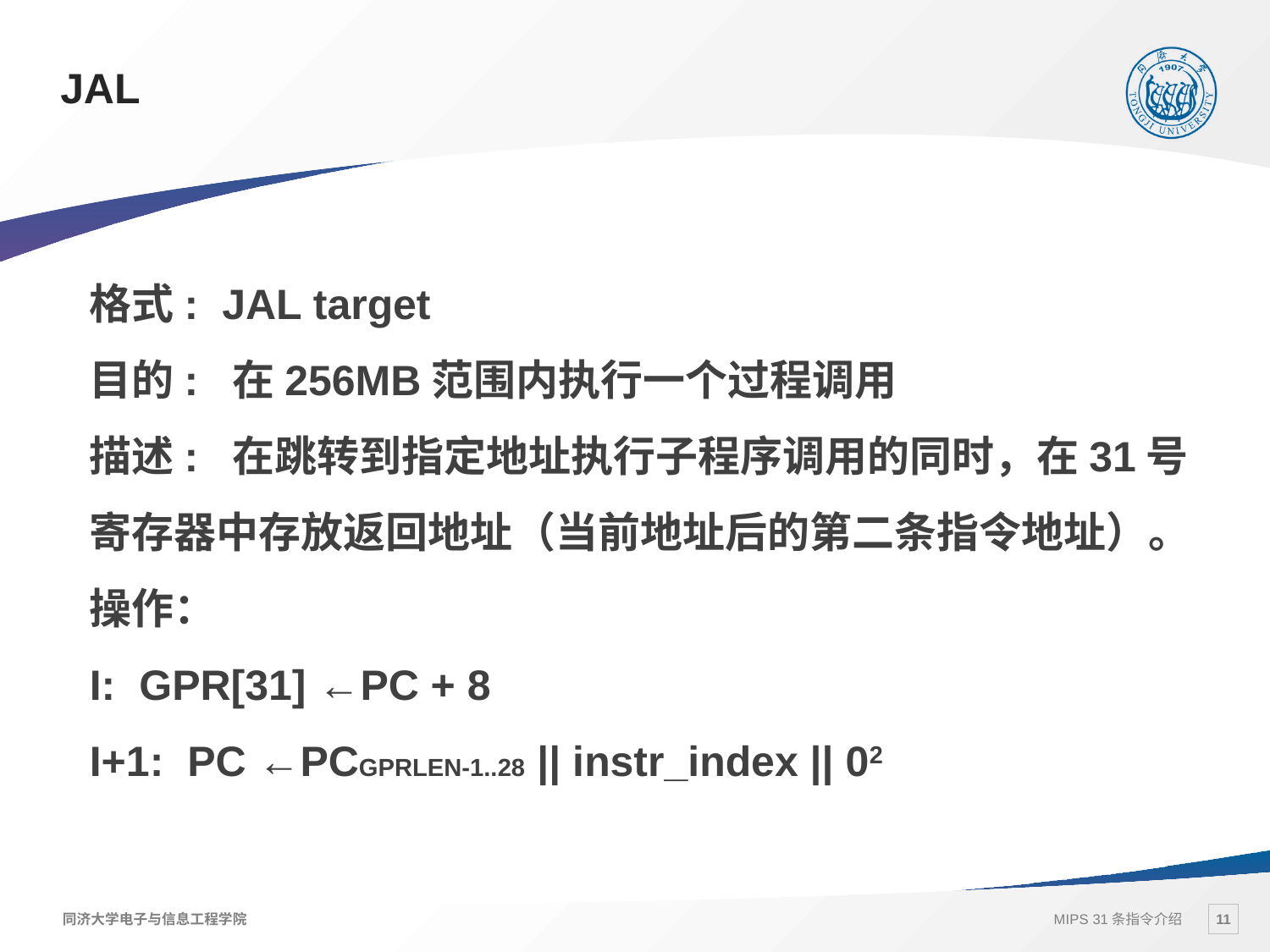

# JAL
格式:  JAL target
目的:  在256MB范围内执行一个过程调用
描述:  在跳转到指定地址执行子程序调用的同时，在31号寄存器中存放返回地址（当前地址后的第二条指令地址）。
操作：
I:  GPR[31] ←PC + 8
I+1:  PC ←PCGPRLEN-1..28 || instr_index || 02